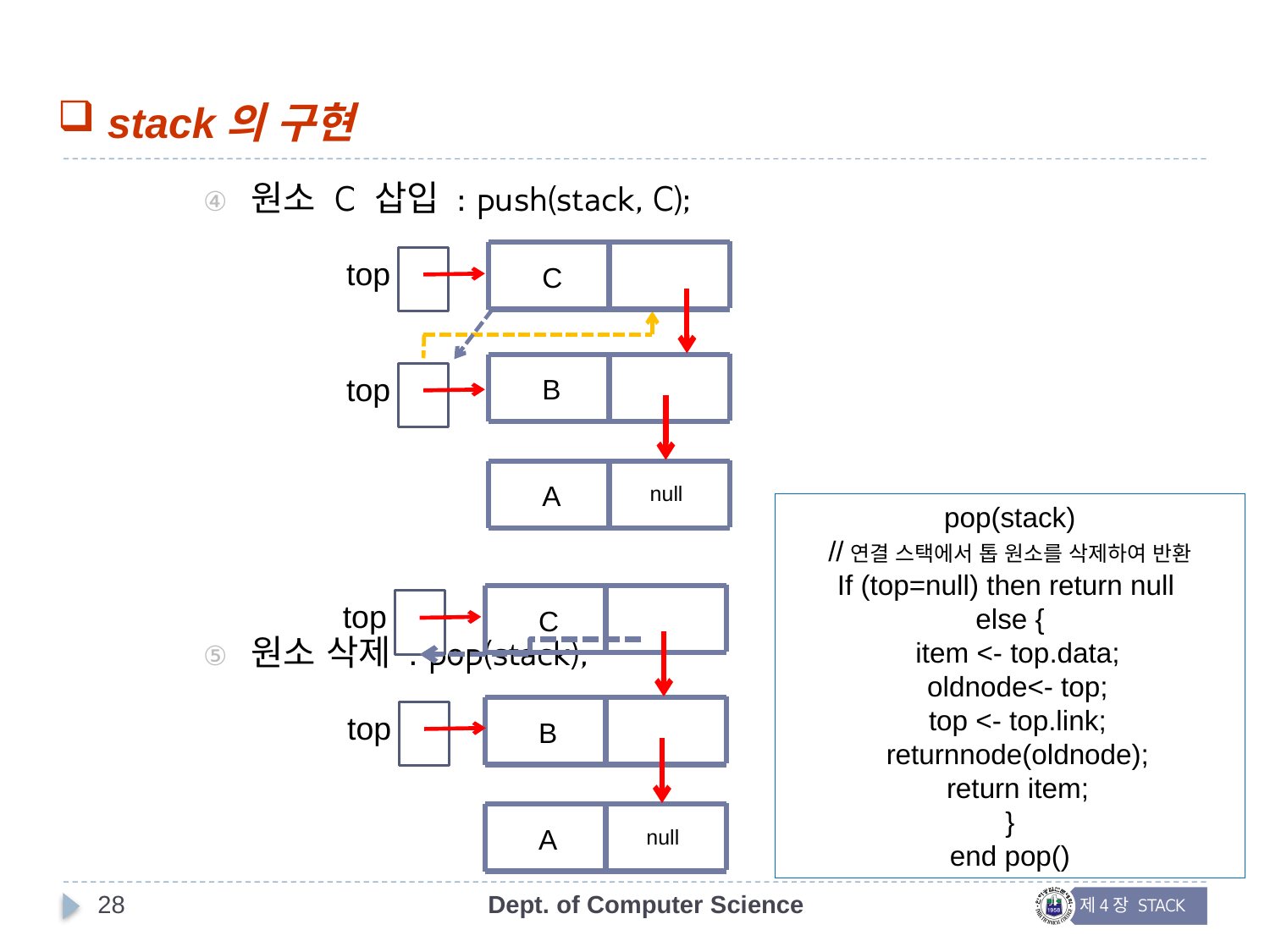

stack의 구현
원소 C 삽입 : push(stack, C);

원소 삭제 : pop(stack);

C

top
B

top
A
null
pop(stack)
//연결 스택에서 톱 원소를 삭제하여 반환
If (top=null) then return null
else {
  item <- top.data;
  oldnode<- top;
  top <- top.link;
  returnnode(oldnode);
  return item;
}
end pop()
C

top
B

top
A
null
28
Dept. of Computer Science